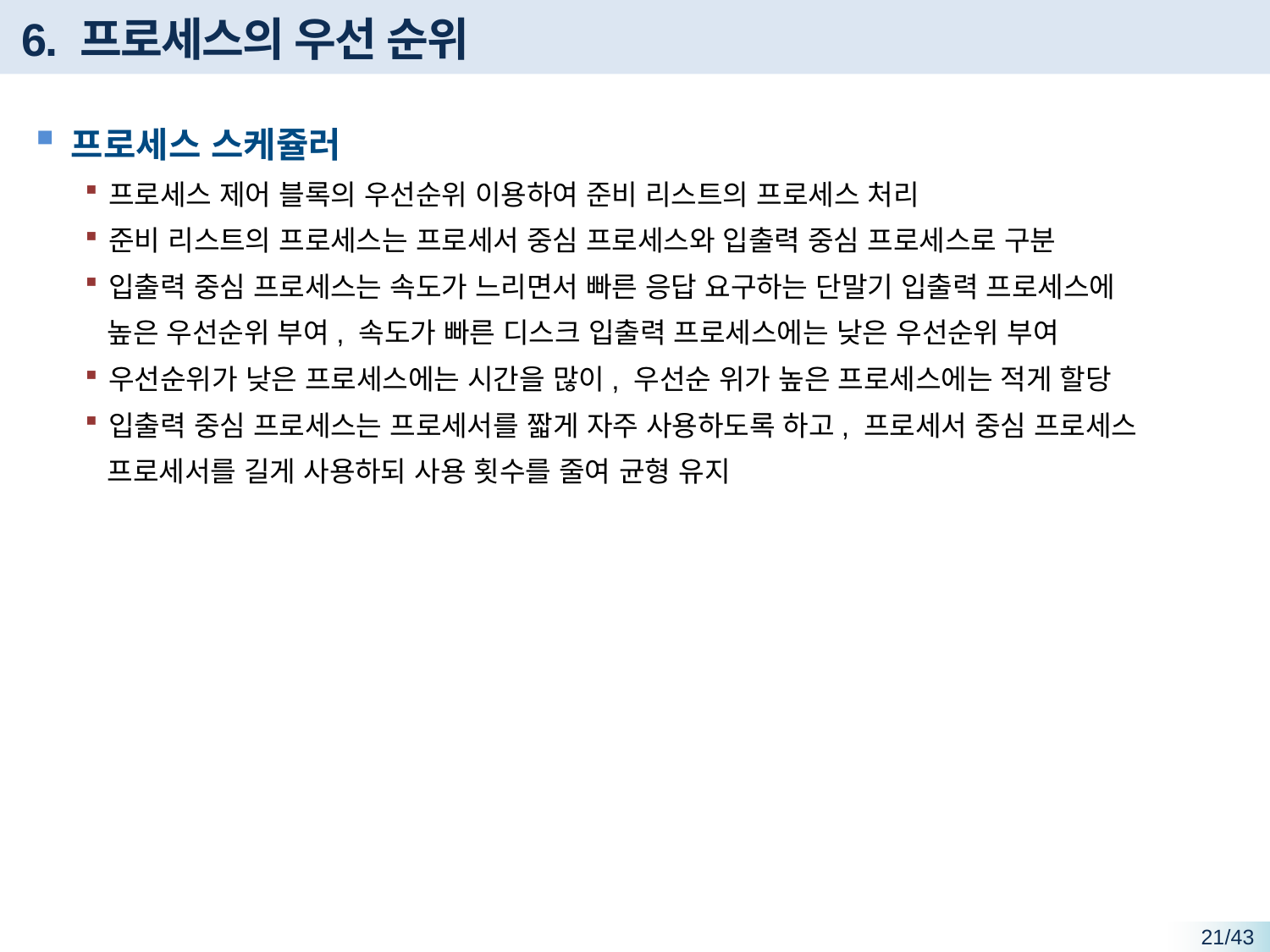

# 6. 프로세스의 우선 순위
프로세스 스케쥴러
프로세스 제어 블록의 우선순위 이용하여 준비 리스트의 프로세스 처리
준비 리스트의 프로세스는 프로세서 중심 프로세스와 입출력 중심 프로세스로 구분
입출력 중심 프로세스는 속도가 느리면서 빠른 응답 요구하는 단말기 입출력 프로세스에
  높은 우선순위 부여, 속도가 빠른 디스크 입출력 프로세스에는 낮은 우선순위 부여
우선순위가 낮은 프로세스에는 시간을 많이, 우선순 위가 높은 프로세스에는 적게 할당
입출력 중심 프로세스는 프로세서를 짧게 자주 사용하도록 하고, 프로세서 중심 프로세스
  프로세서를 길게 사용하되 사용 횟수를 줄여 균형 유지